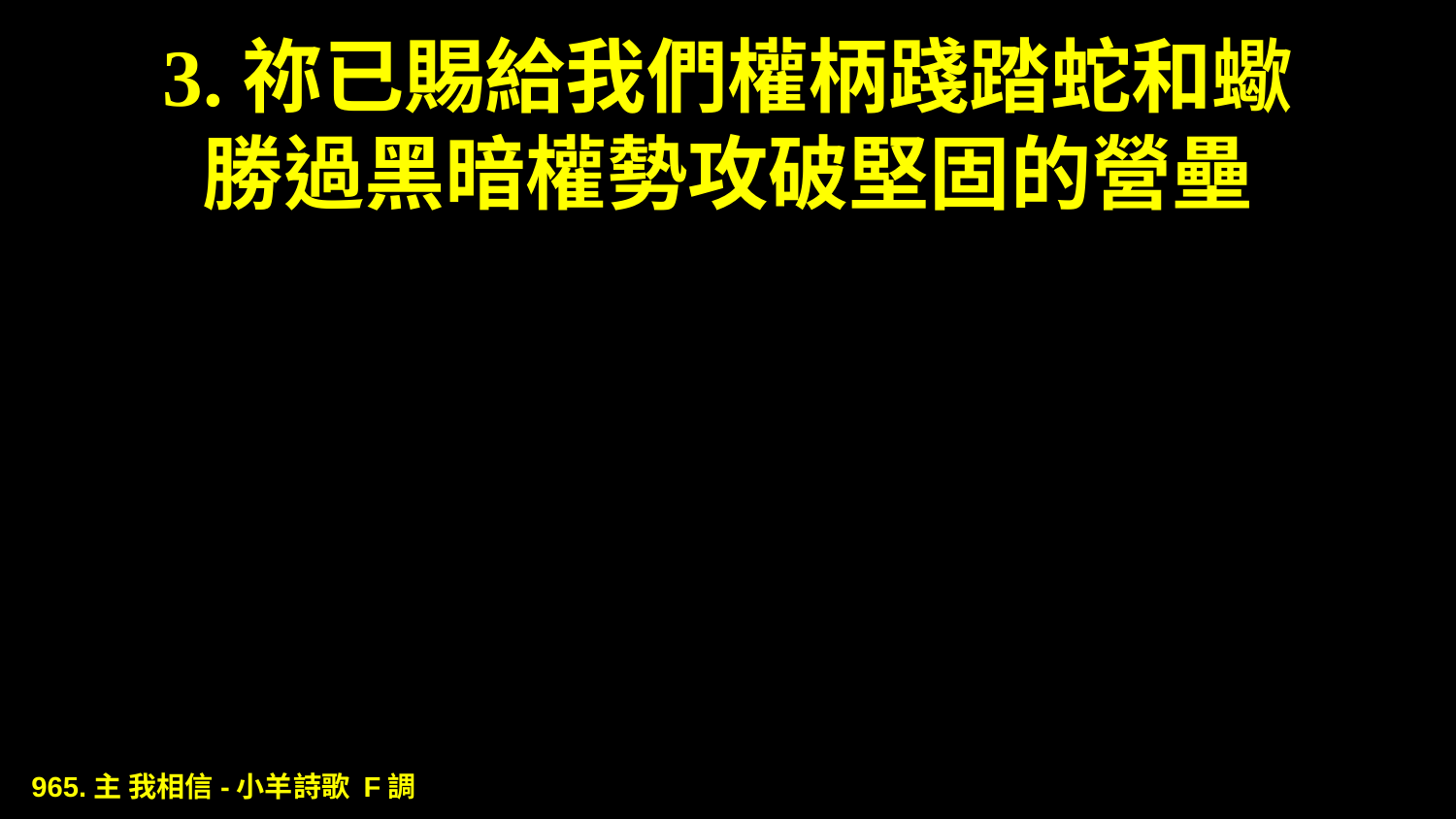

# 3.祢已賜給我們權柄踐踏蛇和蠍 勝過黑暗權勢攻破堅固的營壘
965.主 我相信-小羊詩歌 F調